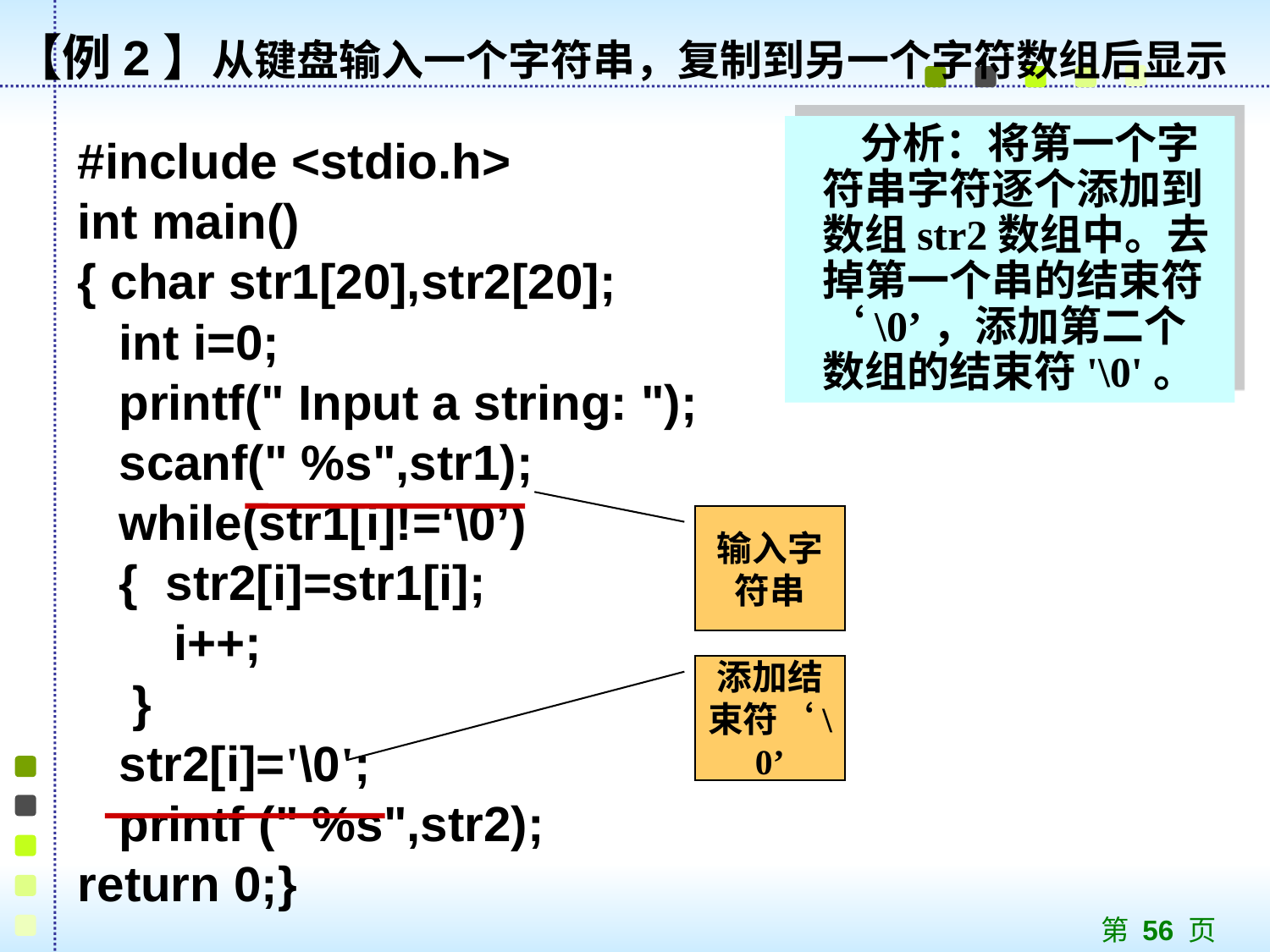

# 【例2】从键盘输入一个字符串，复制到另一个字符数组后显示

分析：将第一个字符串字符逐个添加到数组str2数组中。去掉第一个串的结束符‘\0’，添加第二个数组的结束符'\0'。
#include <stdio.h>
int main()
{ char str1[20],str2[20];
   int i=0;
   printf(" Input a string: ");
   scanf(" %s",str1);
   while(str1[i]!=‘\0’)
   {  str2[i]=str1[i];
       i++;
    }
   str2[i]='\0';
   printf (" %s",str2);
return 0;}

输入字符串
添加结束符‘\0’

   第 56 页